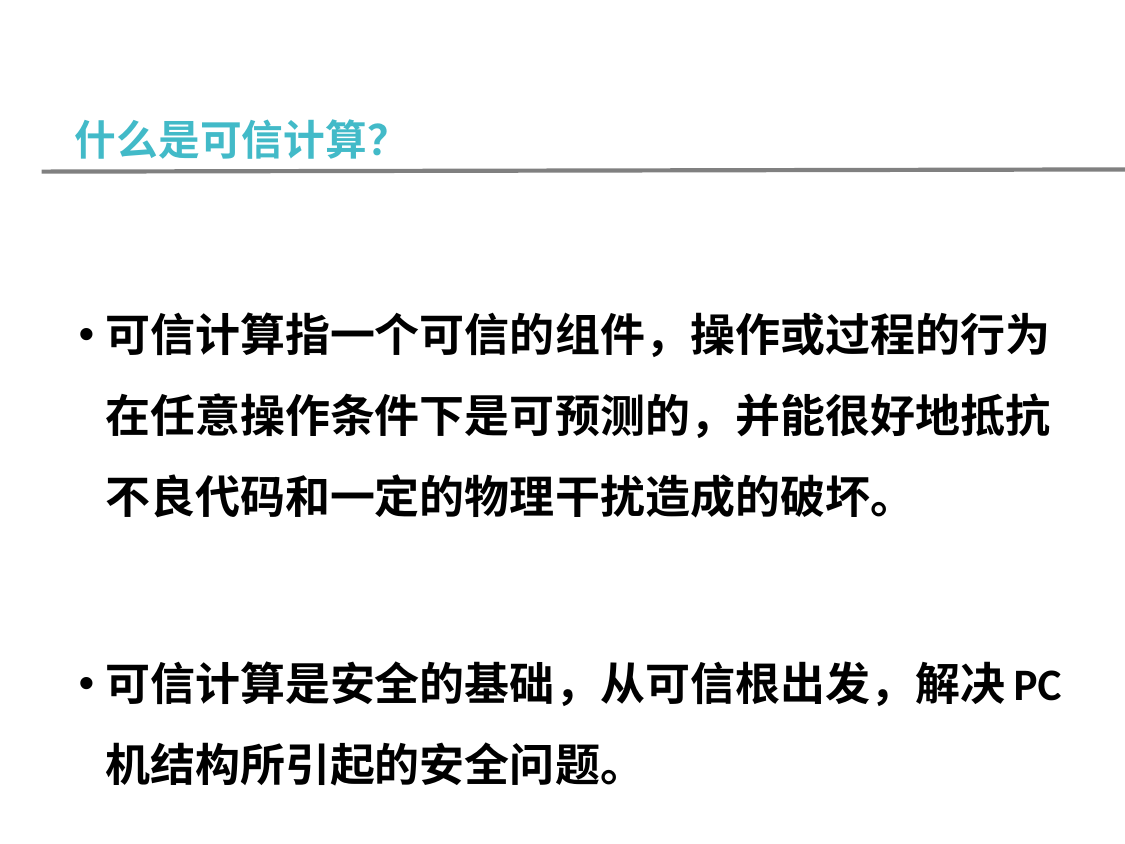

什么是可信计算？
可信计算指一个可信的组件，操作或过程的行为在任意操作条件下是可预测的，并能很好地抵抗不良代码和一定的物理干扰造成的破坏。

可信计算是安全的基础，从可信根出发，解决PC机结构所引起的安全问题。